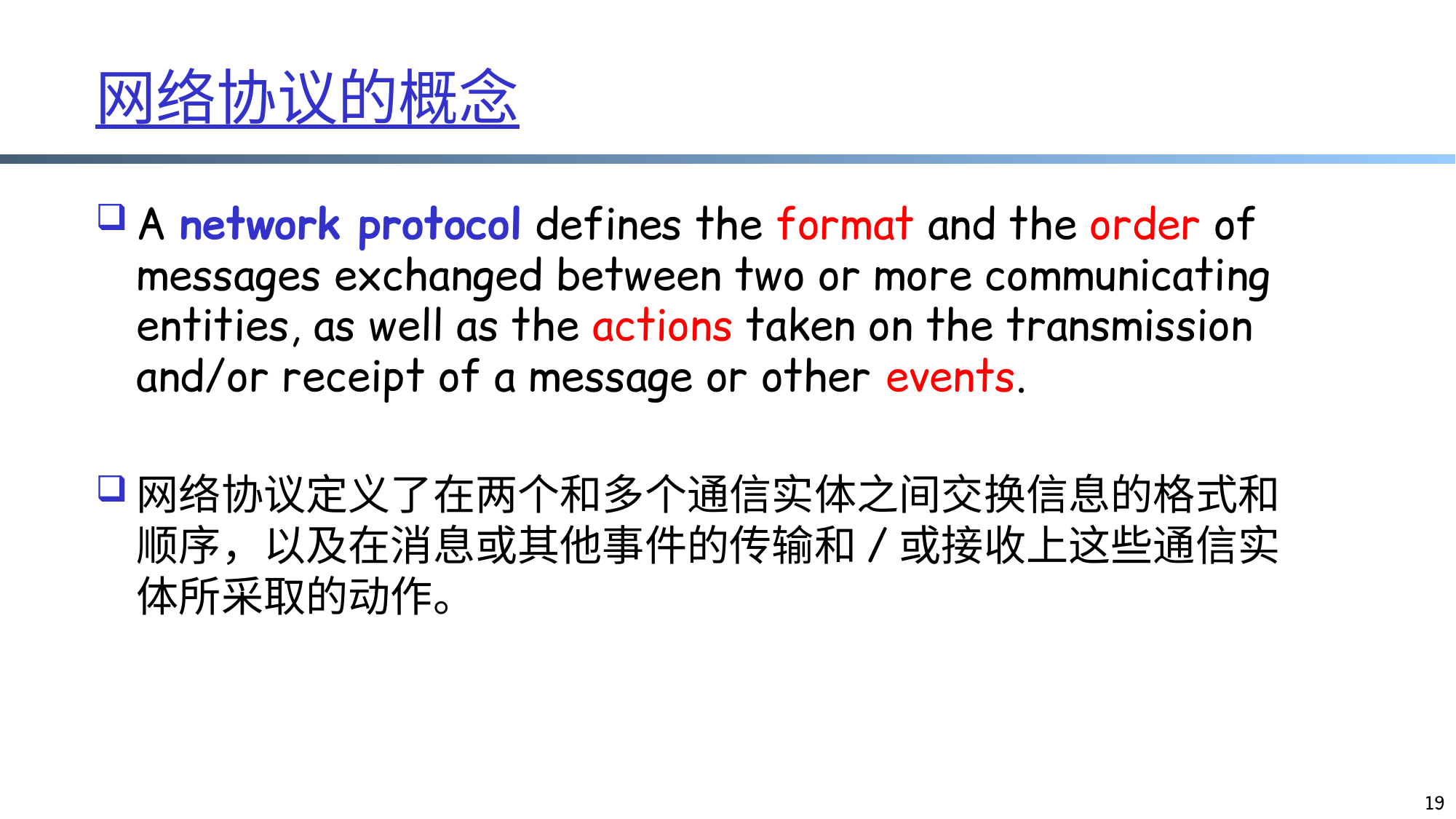

# 网络协议的概念
A network protocol defines the format and the order of messages exchanged between two or more communicating entities, as well as the actions taken on the transmission and/or receipt of a message or other events.

网络协议定义了在两个和多个通信实体之间交换信息的格式和顺序，以及在消息或其他事件的传输和/或接收上这些通信实体所采取的动作。
19